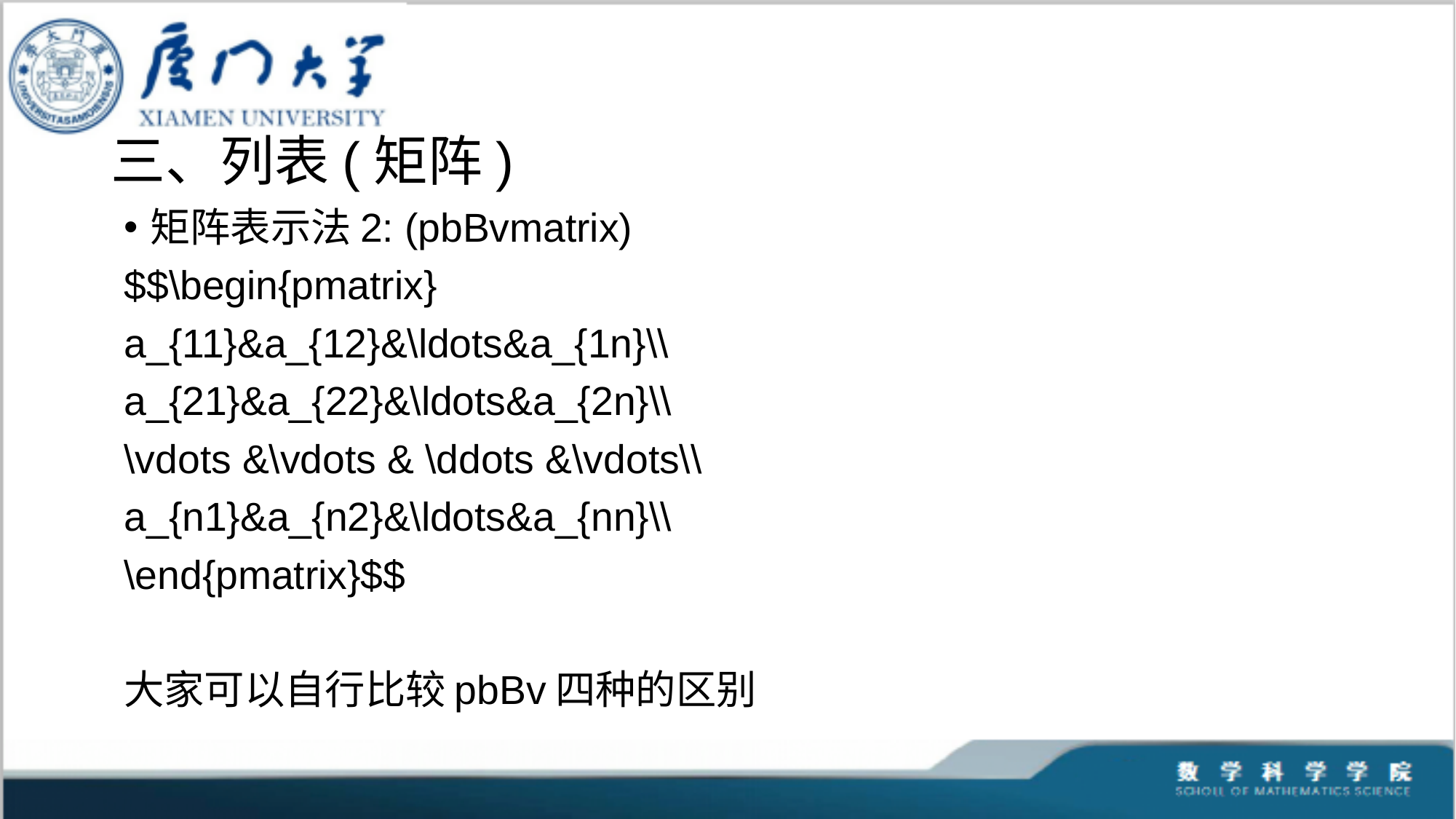

# 三、列表(矩阵)
矩阵表示法2: (pbBvmatrix)
$$\begin{pmatrix}
a_{11}&a_{12}&\ldots&a_{1n}\\
a_{21}&a_{22}&\ldots&a_{2n}\\
\vdots &\vdots & \ddots &\vdots\\
a_{n1}&a_{n2}&\ldots&a_{nn}\\
\end{pmatrix}$$

大家可以自行比较pbBv四种的区别